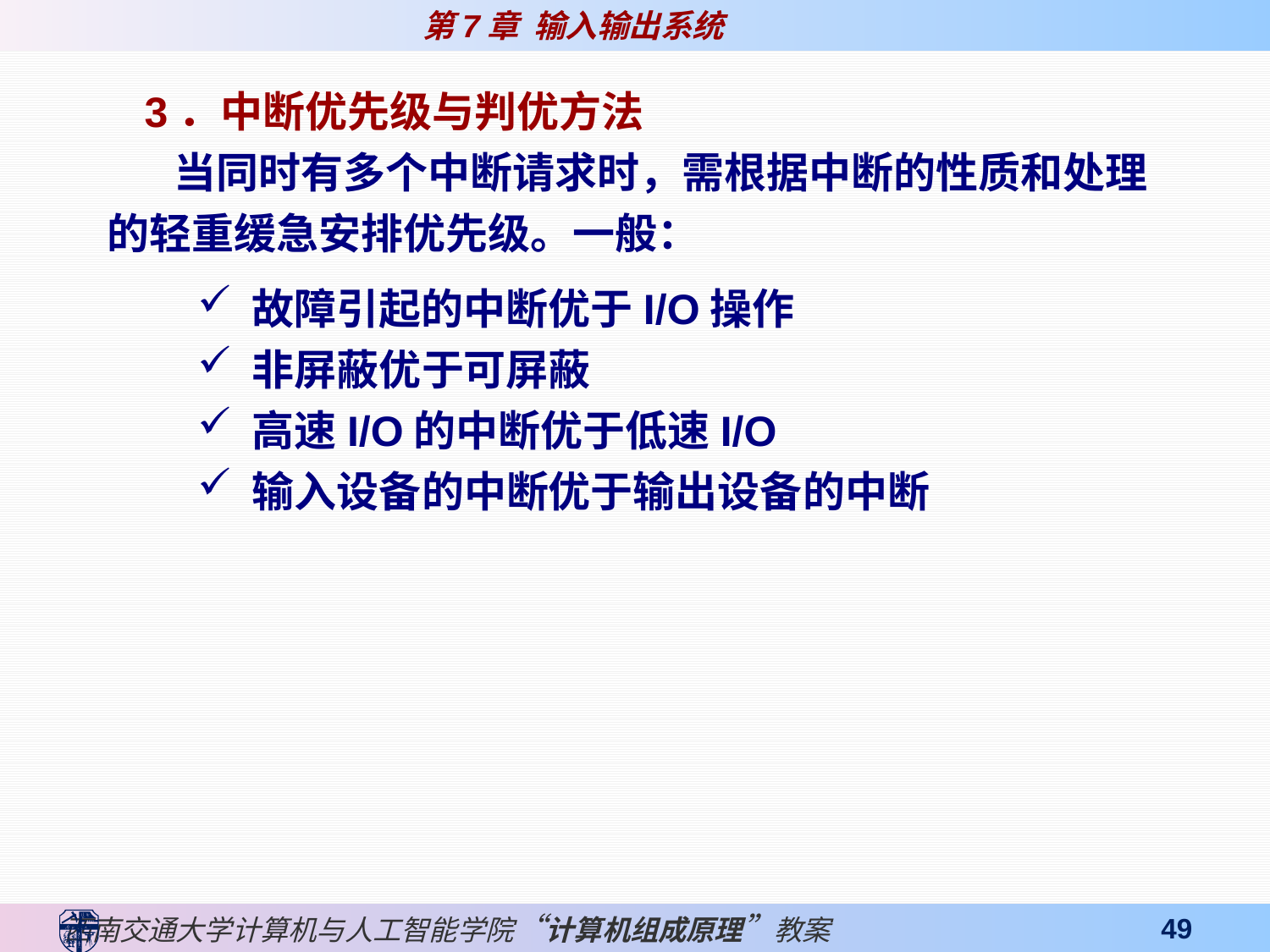

3．中断优先级与判优方法
  当同时有多个中断请求时，需根据中断的性质和处理的轻重缓急安排优先级。一般：
 故障引起的中断优于I/O操作
 非屏蔽优于可屏蔽
 高速I/O的中断优于低速I/O
 输入设备的中断优于输出设备的中断